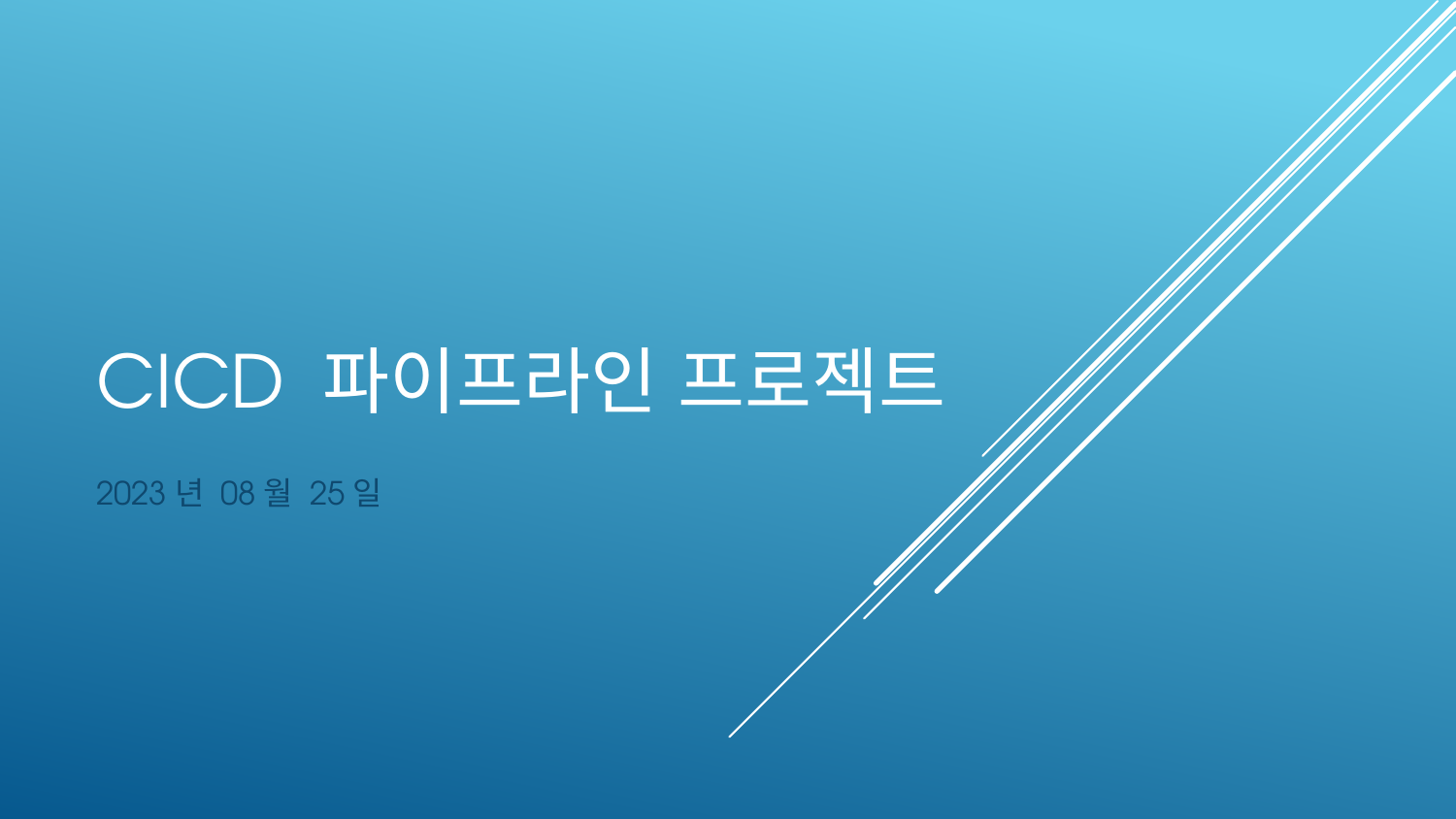

# CICD 파이프라인 프로젝트
2023년 08월 25일